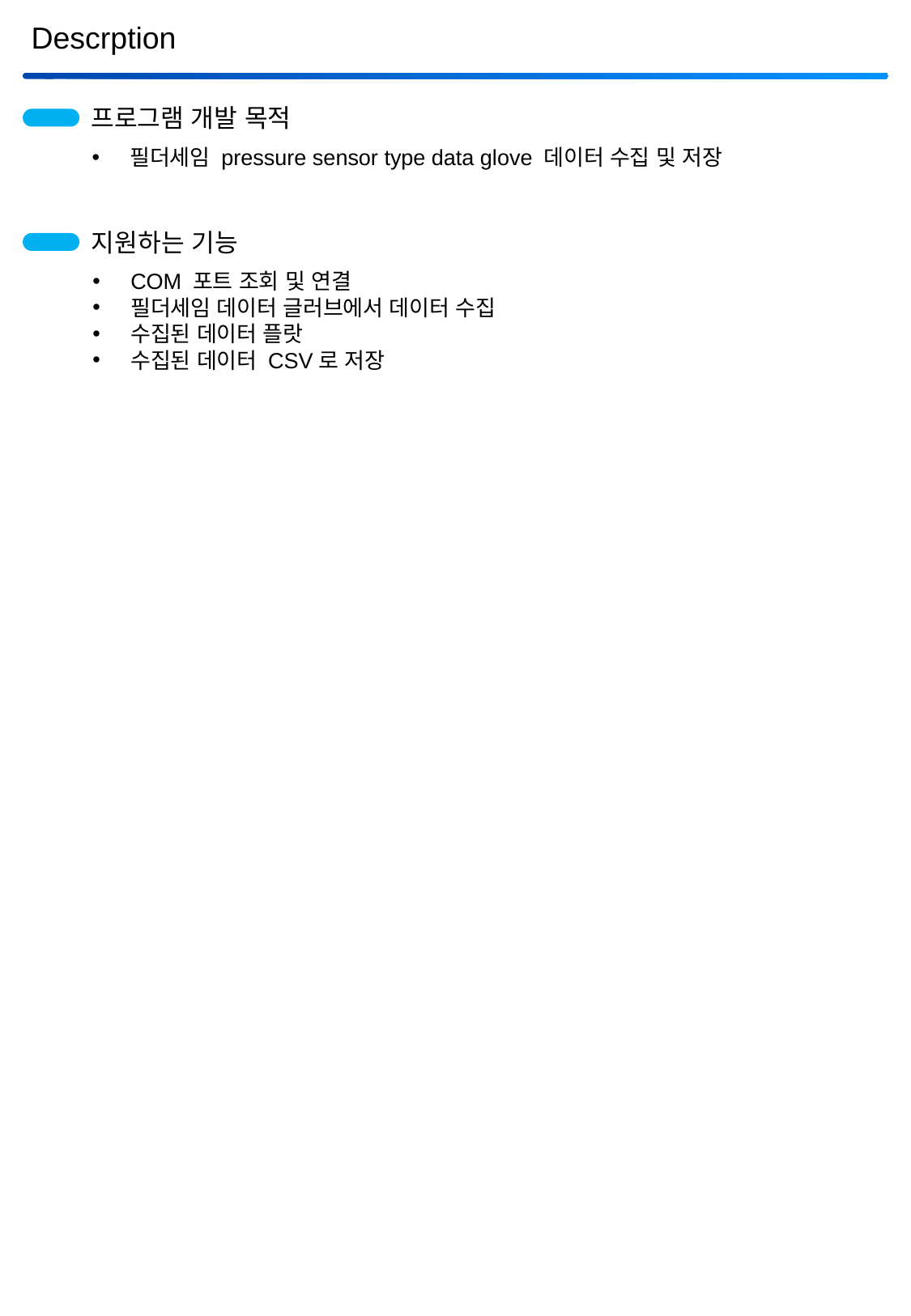

Descrption

프로그램 개발 목적

필더세임 pressure sensor type data glove 데이터 수집 및 저장
지원하는 기능

COM 포트 조회 및 연결
필더세임 데이터 글러브에서 데이터 수집
수집된 데이터 플랏
수집된 데이터 CSV로 저장